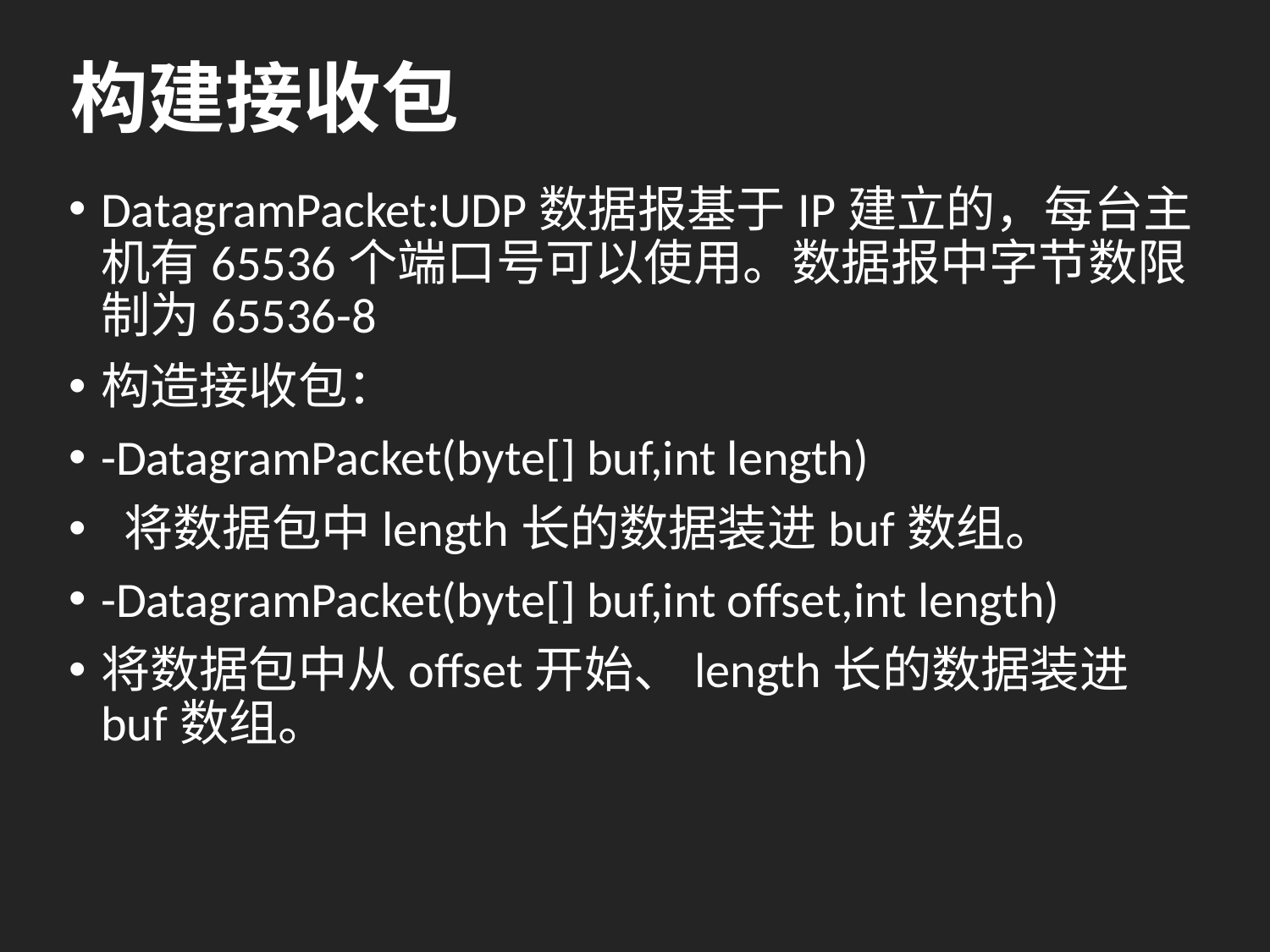

# 构建接收包
DatagramPacket:UDP数据报基于IP建立的，每台主机有65536个端口号可以使用。数据报中字节数限制为65536-8
构造接收包：
-DatagramPacket(byte[] buf,int length)
 将数据包中length长的数据装进buf数组。
-DatagramPacket(byte[] buf,int offset,int length)
将数据包中从offset开始、length长的数据装进buf数组。